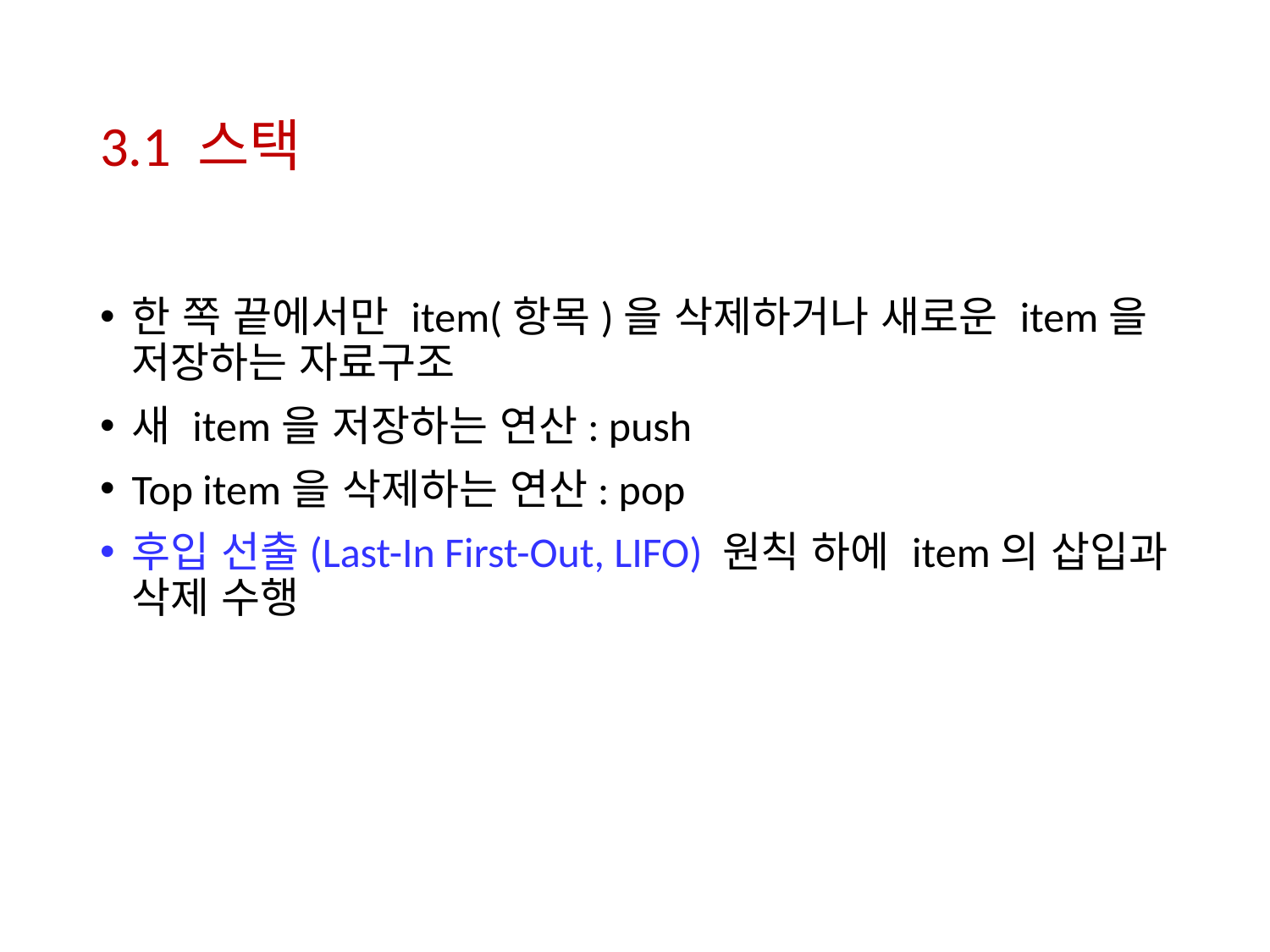

# 3.1 스택
한 쪽 끝에서만 item(항목)을 삭제하거나 새로운 item을 저장하는 자료구조
새 item을 저장하는 연산: push
Top item을 삭제하는 연산: pop
후입 선출(Last-In First-Out, LIFO) 원칙 하에 item의 삽입과 삭제 수행